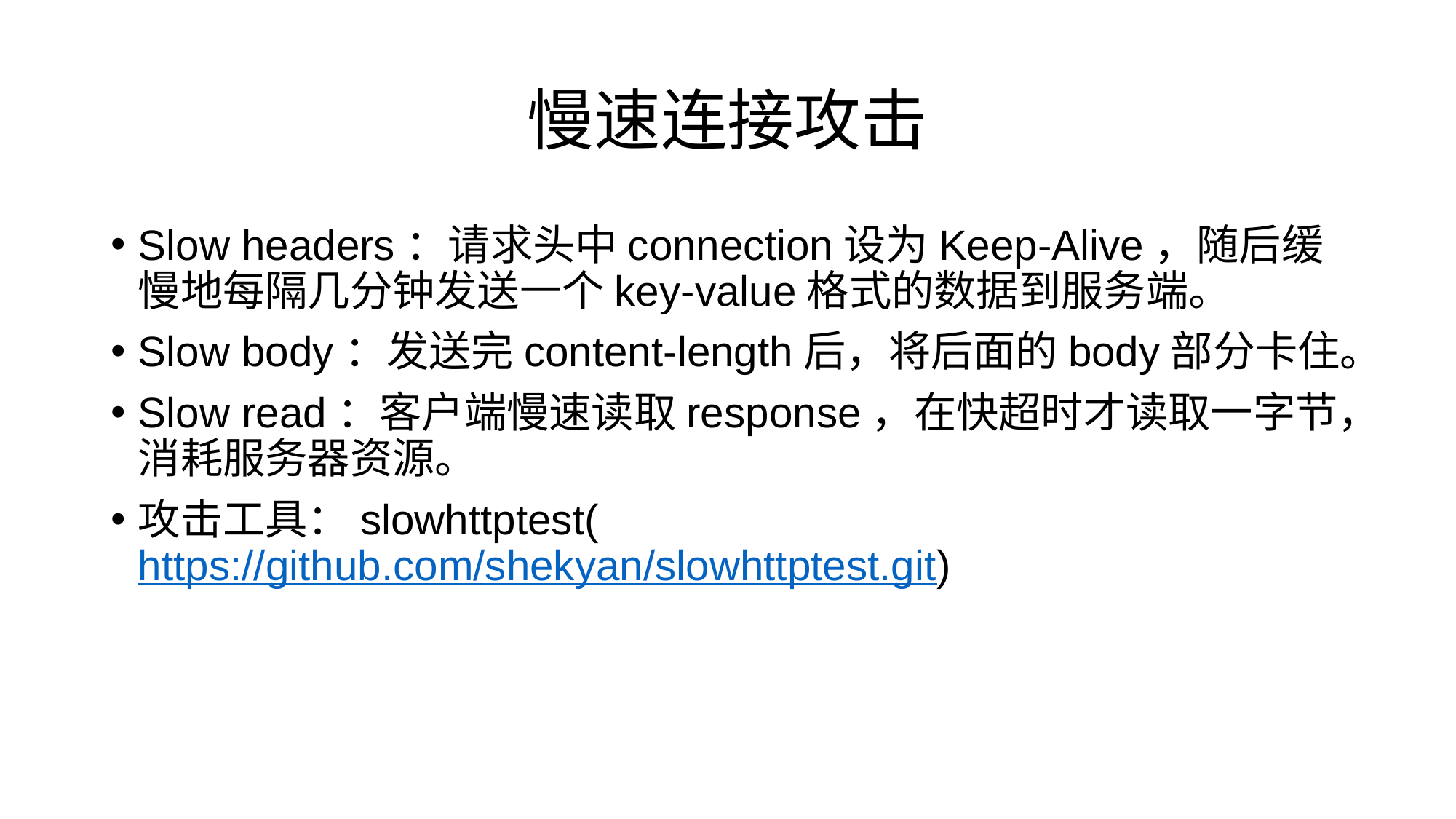

# 慢速连接攻击
Slow headers：请求头中connection设为Keep-Alive，随后缓慢地每隔几分钟发送一个key-value格式的数据到服务端。
Slow body：发送完content-length后，将后面的body部分卡住。
Slow read：客户端慢速读取response，在快超时才读取一字节，消耗服务器资源。
攻击工具：slowhttptest(https://github.com/shekyan/slowhttptest.git)